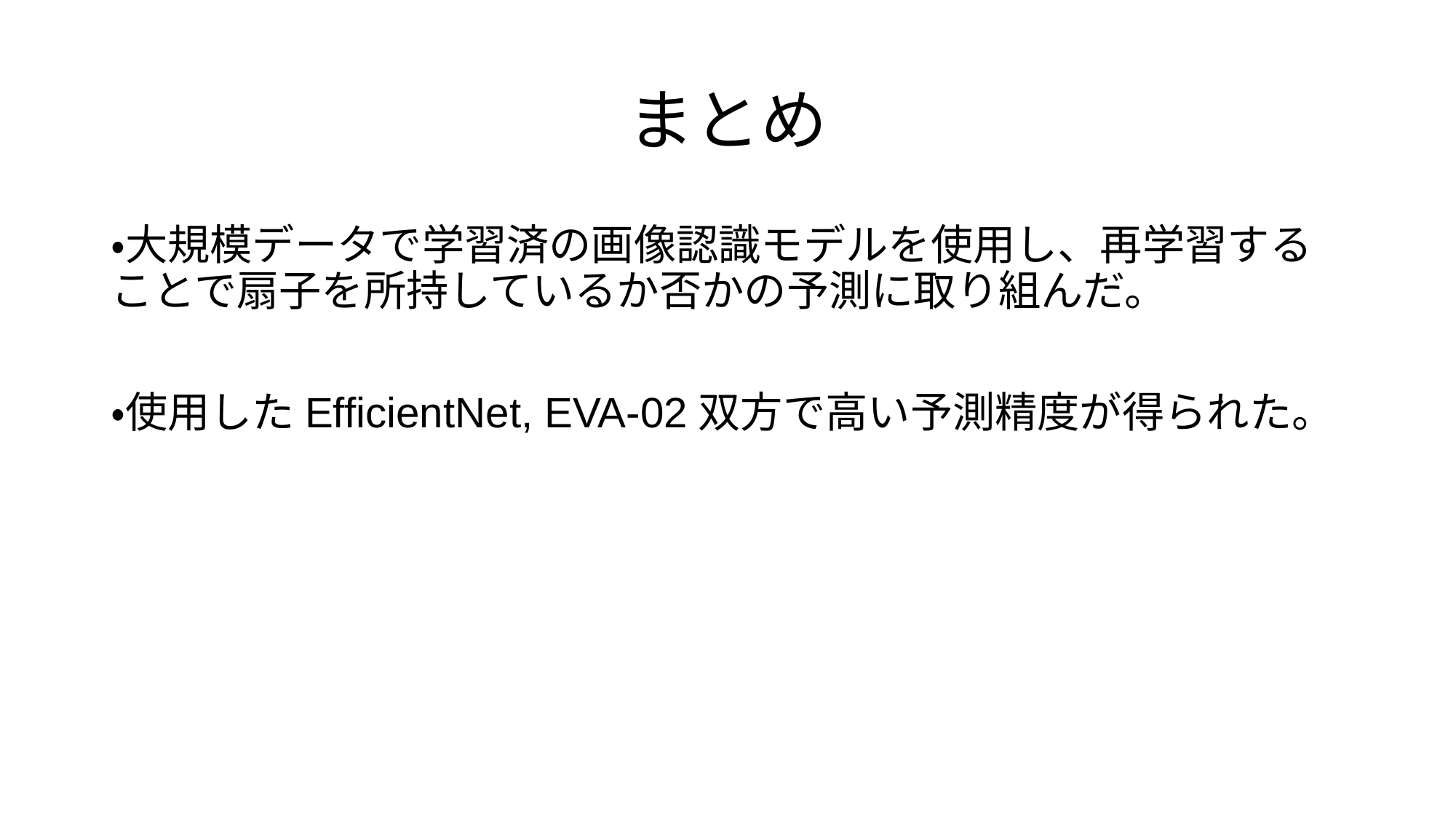

# まとめ
・大規模データで学習済の画像認識モデルを使用し、再学習することで扇子を所持しているか否かの予測に取り組んだ。

・使用したEfficientNet, EVA-02双方で高い予測精度が得られた。